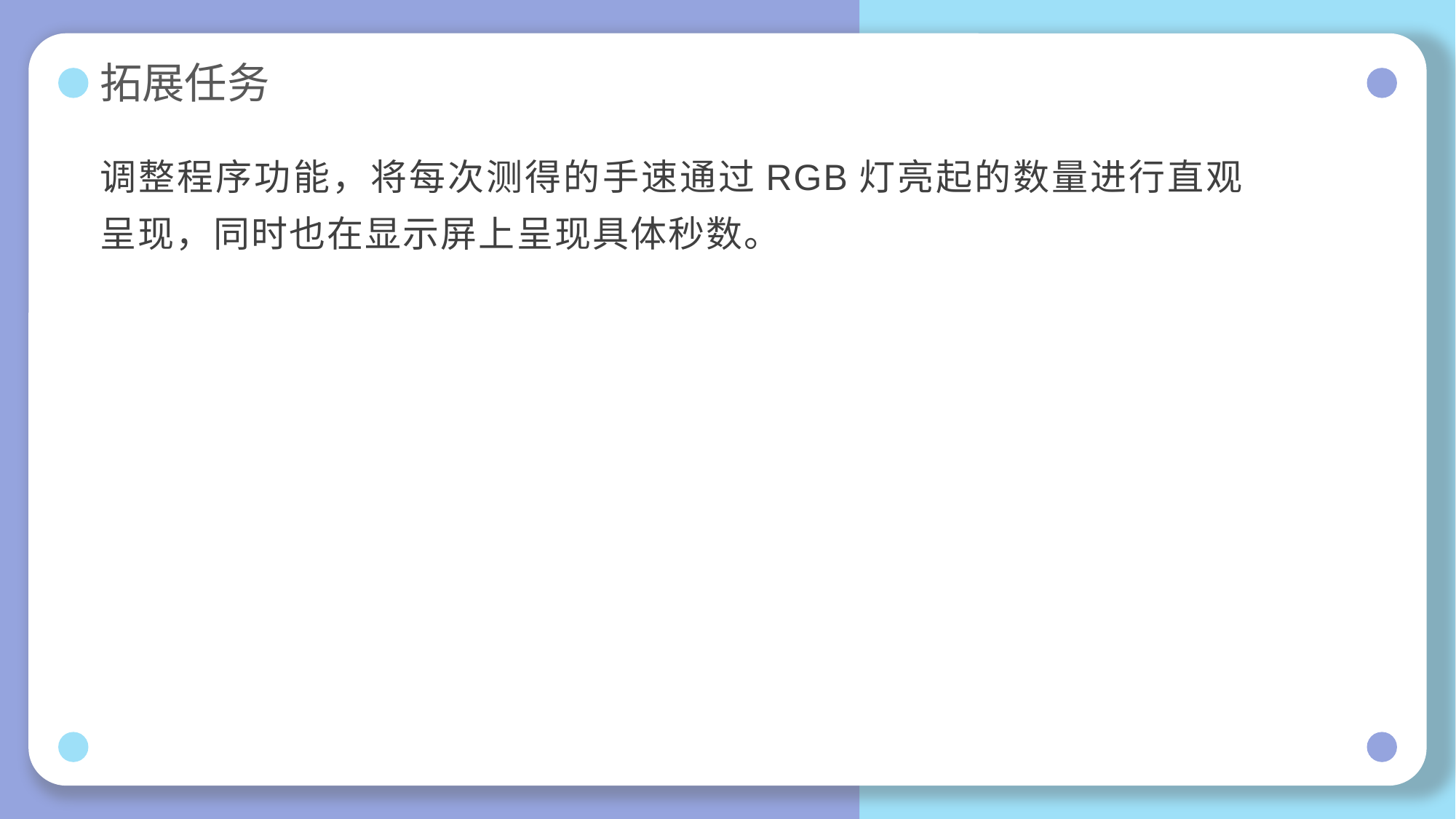

# 拓展任务
调整程序功能，将每次测得的手速通过RGB灯亮起的数量进行直观呈现，同时也在显示屏上呈现具体秒数。